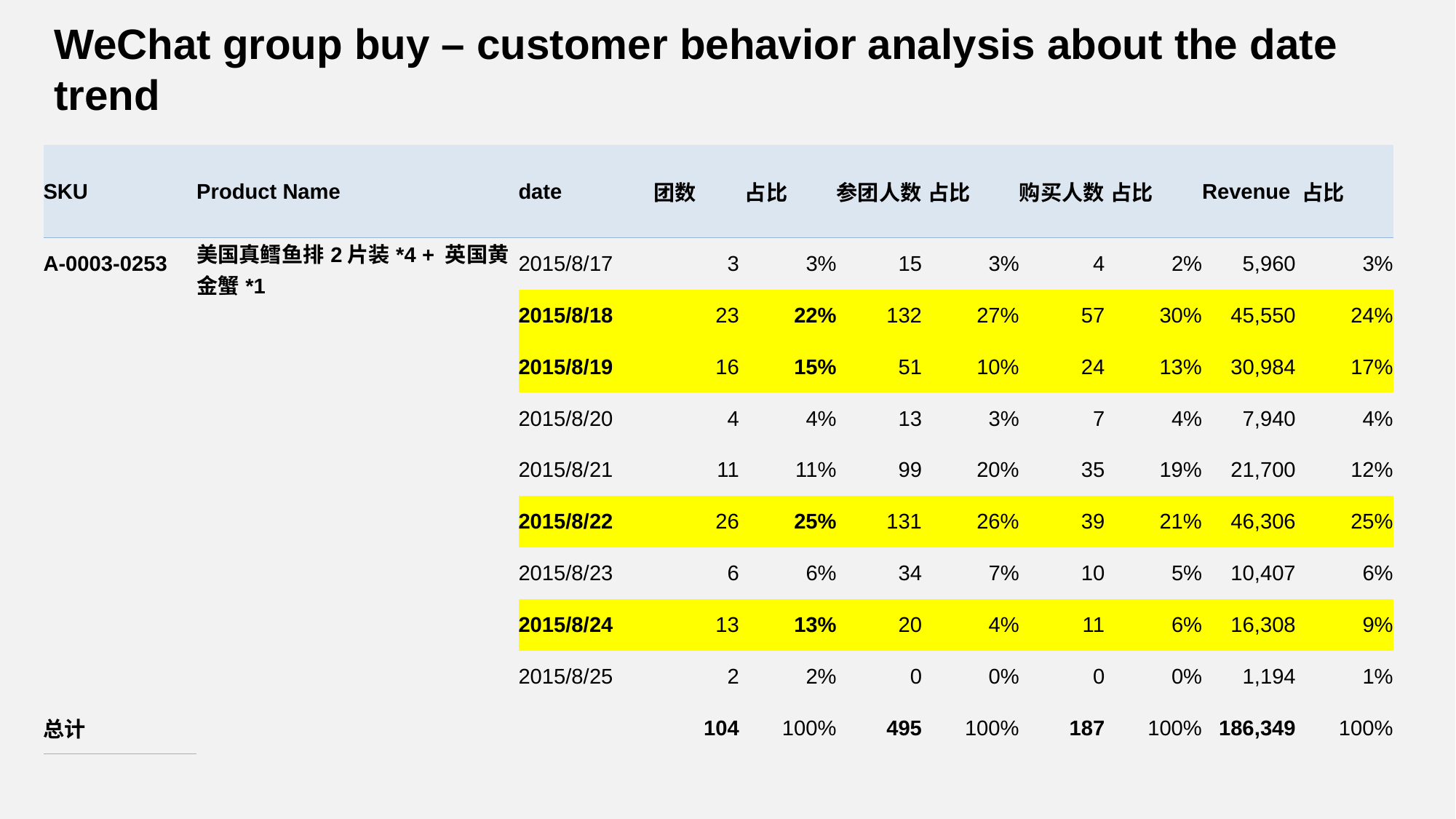

WeChat group buy – customer behavior analysis about the date trend
| SKU | Product Name | date | 团数 | 占比 | 参团人数 | 占比 | 购买人数 | 占比 | Revenue | 占比 |
| --- | --- | --- | --- | --- | --- | --- | --- | --- | --- | --- |
| A-0003-0253 | 美国真鳕鱼排2片装\*4 + 英国黄金蟹\*1 | 2015/8/17 | 3 | 3% | 15 | 3% | 4 | 2% | 5,960 | 3% |
|  |  | 2015/8/18 | 23 | 22% | 132 | 27% | 57 | 30% | 45,550 | 24% |
|  |  | 2015/8/19 | 16 | 15% | 51 | 10% | 24 | 13% | 30,984 | 17% |
|  |  | 2015/8/20 | 4 | 4% | 13 | 3% | 7 | 4% | 7,940 | 4% |
|  |  | 2015/8/21 | 11 | 11% | 99 | 20% | 35 | 19% | 21,700 | 12% |
|  |  | 2015/8/22 | 26 | 25% | 131 | 26% | 39 | 21% | 46,306 | 25% |
|  |  | 2015/8/23 | 6 | 6% | 34 | 7% | 10 | 5% | 10,407 | 6% |
|  |  | 2015/8/24 | 13 | 13% | 20 | 4% | 11 | 6% | 16,308 | 9% |
|  |  | 2015/8/25 | 2 | 2% | 0 | 0% | 0 | 0% | 1,194 | 1% |
| 总计 |  |  | 104 | 100% | 495 | 100% | 187 | 100% | 186,349 | 100% |